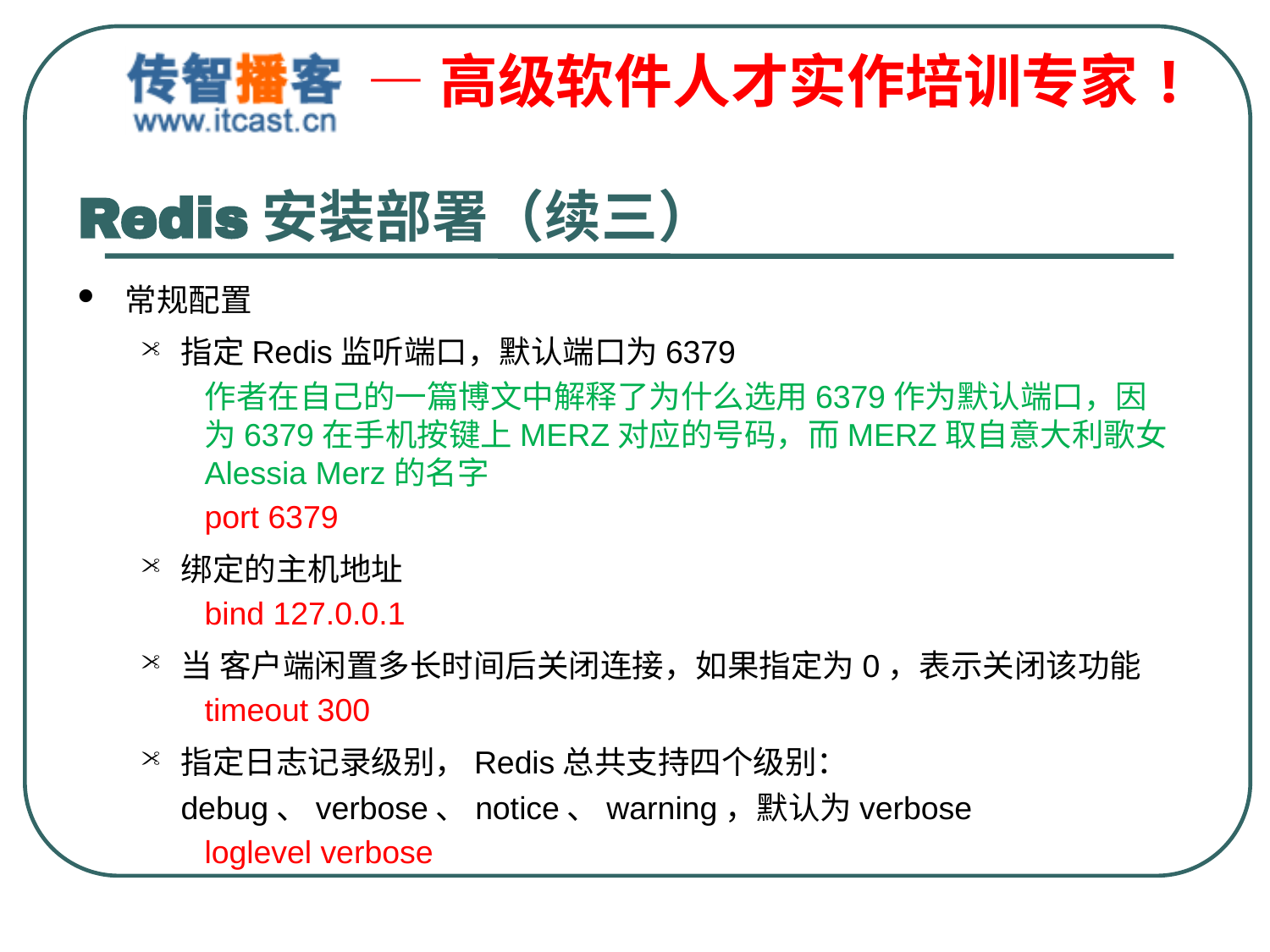

# Redis安装部署（续三）
常规配置
指定Redis监听端口，默认端口为6379
作者在自己的一篇博文中解释了为什么选用6379作为默认端口，因为6379在手机按键上MERZ对应的号码，而MERZ取自意大利歌女Alessia Merz的名字
port 6379
绑定的主机地址
bind 127.0.0.1
当 客户端闲置多长时间后关闭连接，如果指定为0，表示关闭该功能
timeout 300
指定日志记录级别，Redis总共支持四个级别：debug、verbose、notice、warning，默认为verbose
loglevel verbose